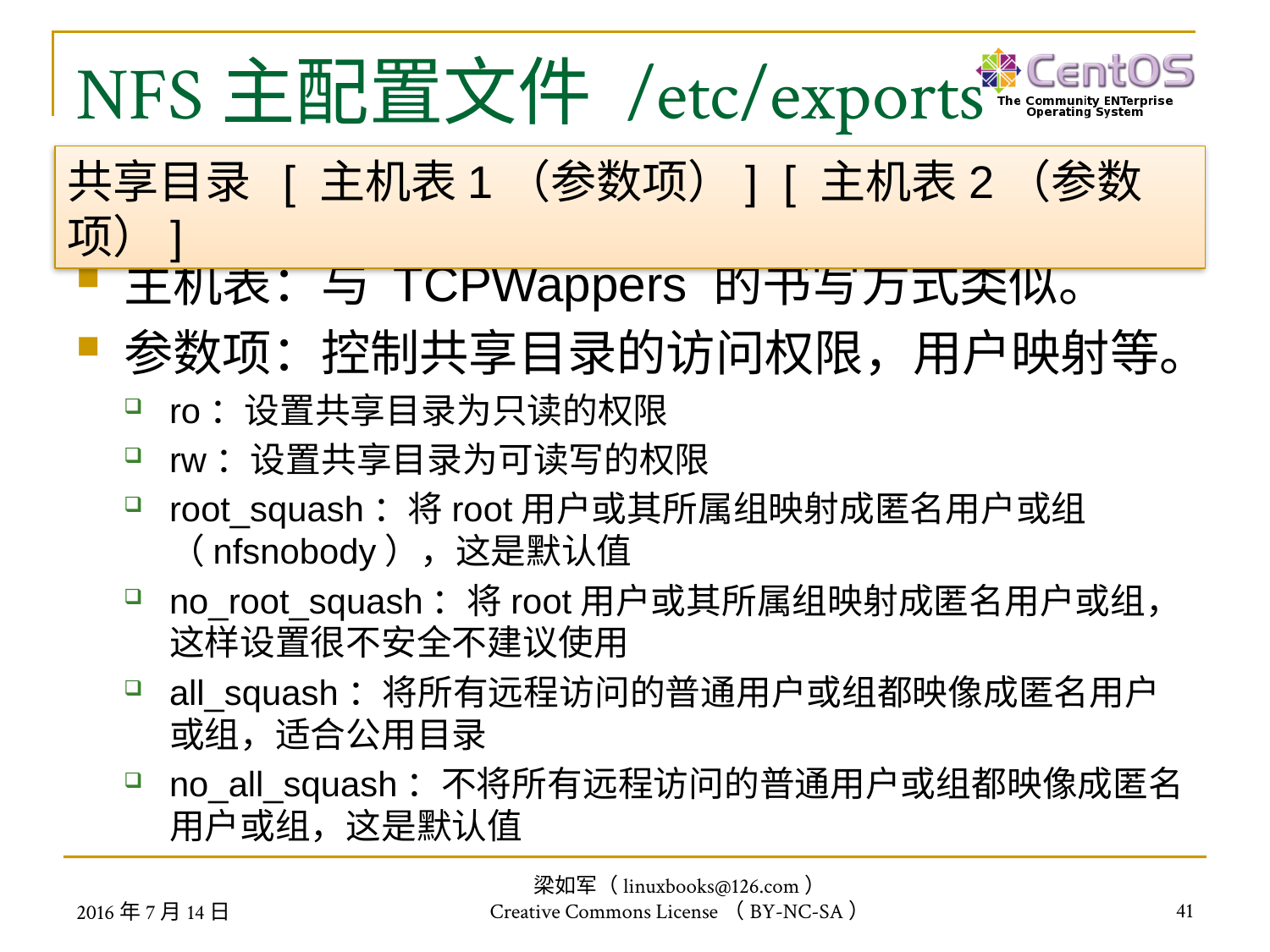

# NFS主配置文件 /etc/exports
共享目录  [ 主机表1（参数项）]  [ 主机表2（参数项）]
主机表：与 TCPWappers 的书写方式类似。
参数项：控制共享目录的访问权限，用户映射等。
ro：设置共享目录为只读的权限
rw：设置共享目录为可读写的权限
root_squash：将root用户或其所属组映射成匿名用户或组（nfsnobody），这是默认值
no_root_squash：将root用户或其所属组映射成匿名用户或组，这样设置很不安全不建议使用
all_squash：将所有远程访问的普通用户或组都映像成匿名用户或组，适合公用目录
no_all_squash：不将所有远程访问的普通用户或组都映像成匿名用户或组，这是默认值
梁如军（linuxbooks@126.com）
Creative Commons License（BY-NC-SA）
2016年7月14日
41